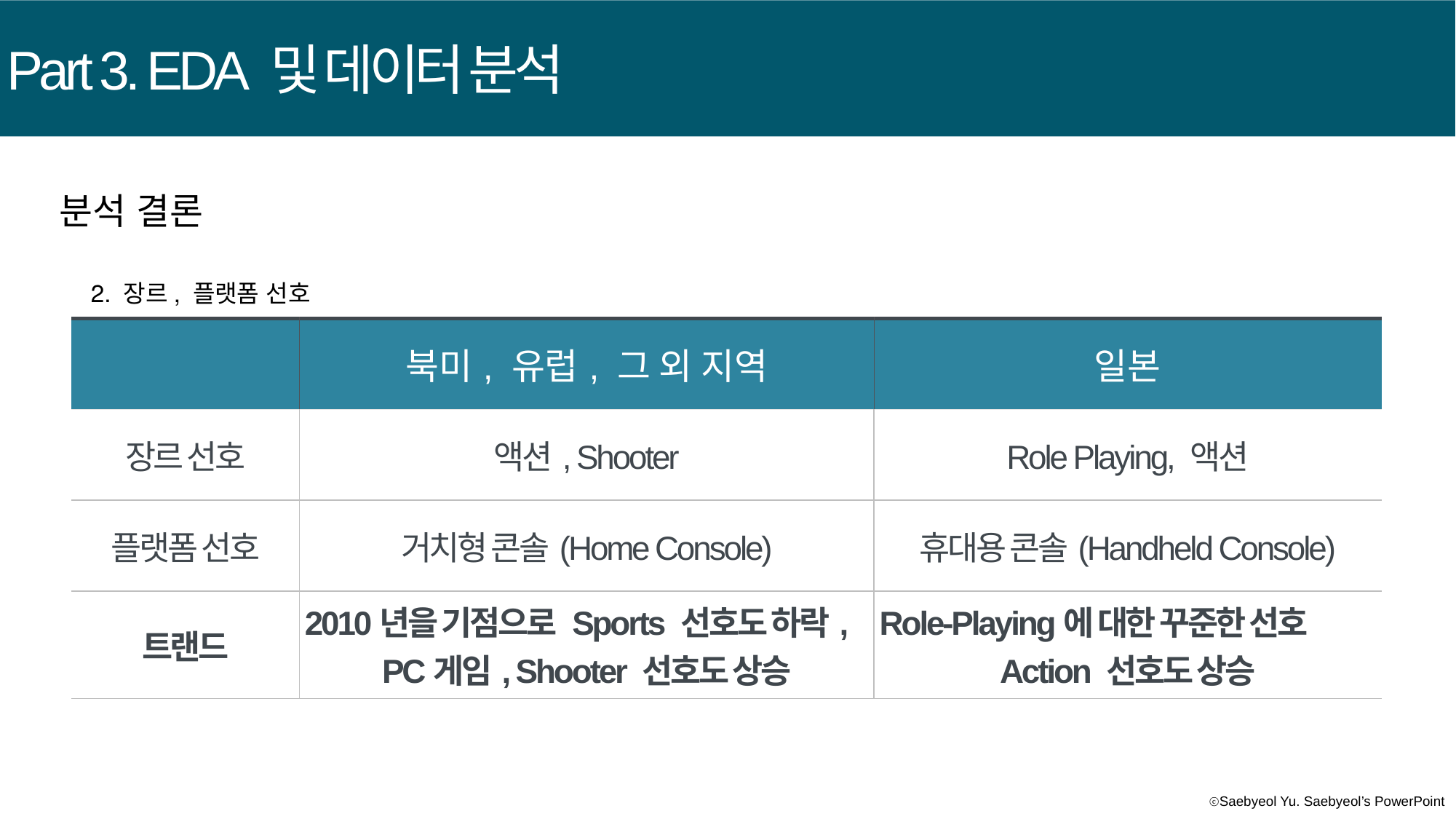

Part 3. EDA 및 데이터 분석
분석 결론
2. 장르, 플랫폼 선호

|  | 북미, 유럽, 그 외 지역 | 일본 |
| --- | --- | --- |
| 장르 선호 | 액션, Shooter | Role Playing, 액션 |
| 플랫폼 선호 | 거치형 콘솔(Home Console) | 휴대용 콘솔(Handheld Console) |
| 트랜드 | 2010년을 기점으로 Sports 선호도 하락, PC게임, Shooter 선호도 상승 | Role-Playing에 대한 꾸준한 선호 Action 선호도 상승 |